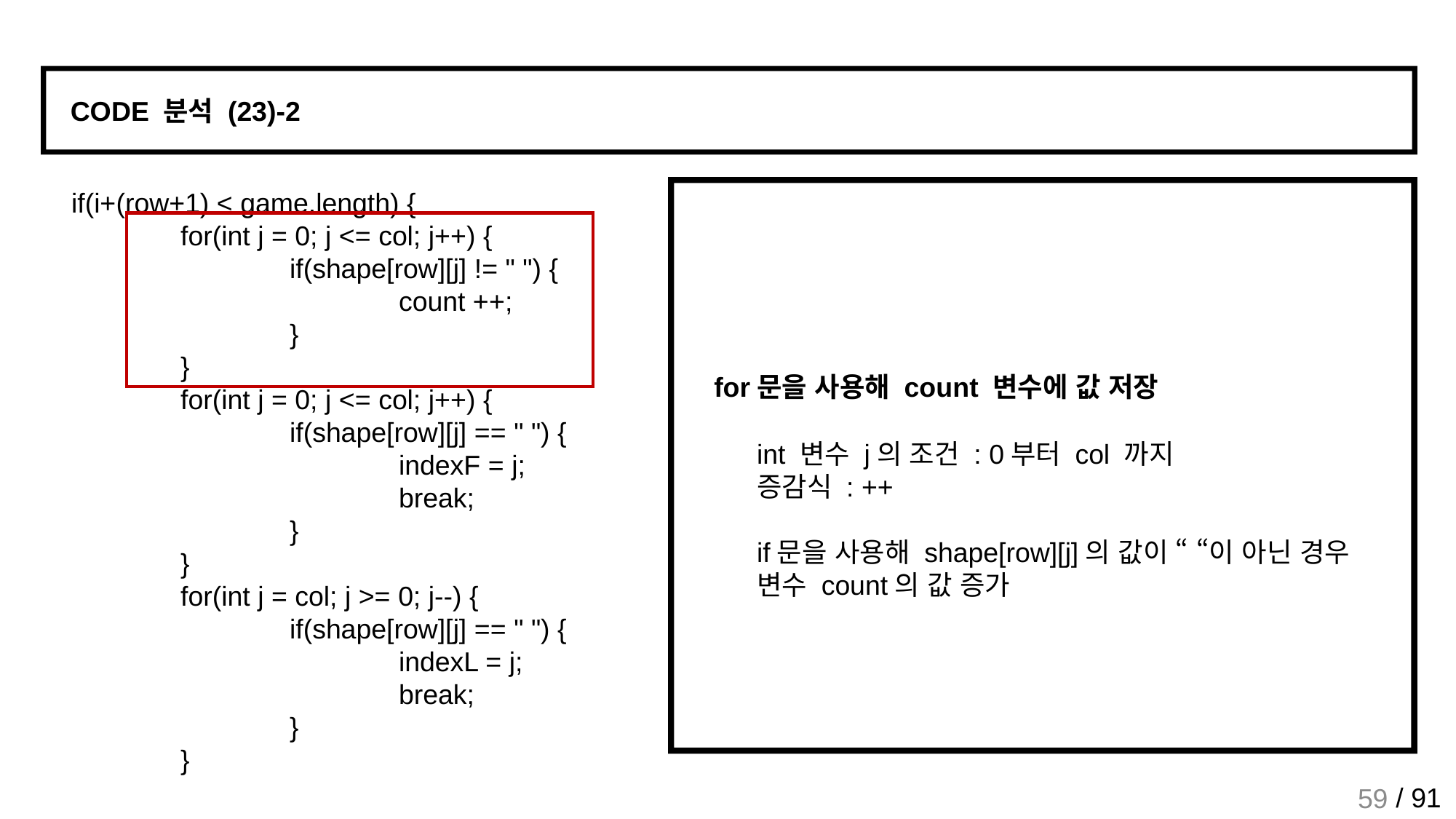

CODE 분석 (23)-2

		if(i+(row+1) < game.length) {
			for(int j = 0; j <= col; j++) {
				if(shape[row][j] != " ") {
					count ++;
				}
			}
			for(int j = 0; j <= col; j++) {
				if(shape[row][j] == " ") {
					indexF = j;
					break;
				}
			}
			for(int j = col; j >= 0; j--) {
				if(shape[row][j] == " ") {
					indexL = j;
					break;
				}
			}

for문을 사용해 count 변수에 값 저장
int 변수 j의 조건 : 0부터 col 까지
증감식 : ++

if문을 사용해 shape[row][j]의 값이 “ “이 아닌 경우
변수 count의 값 증가
59